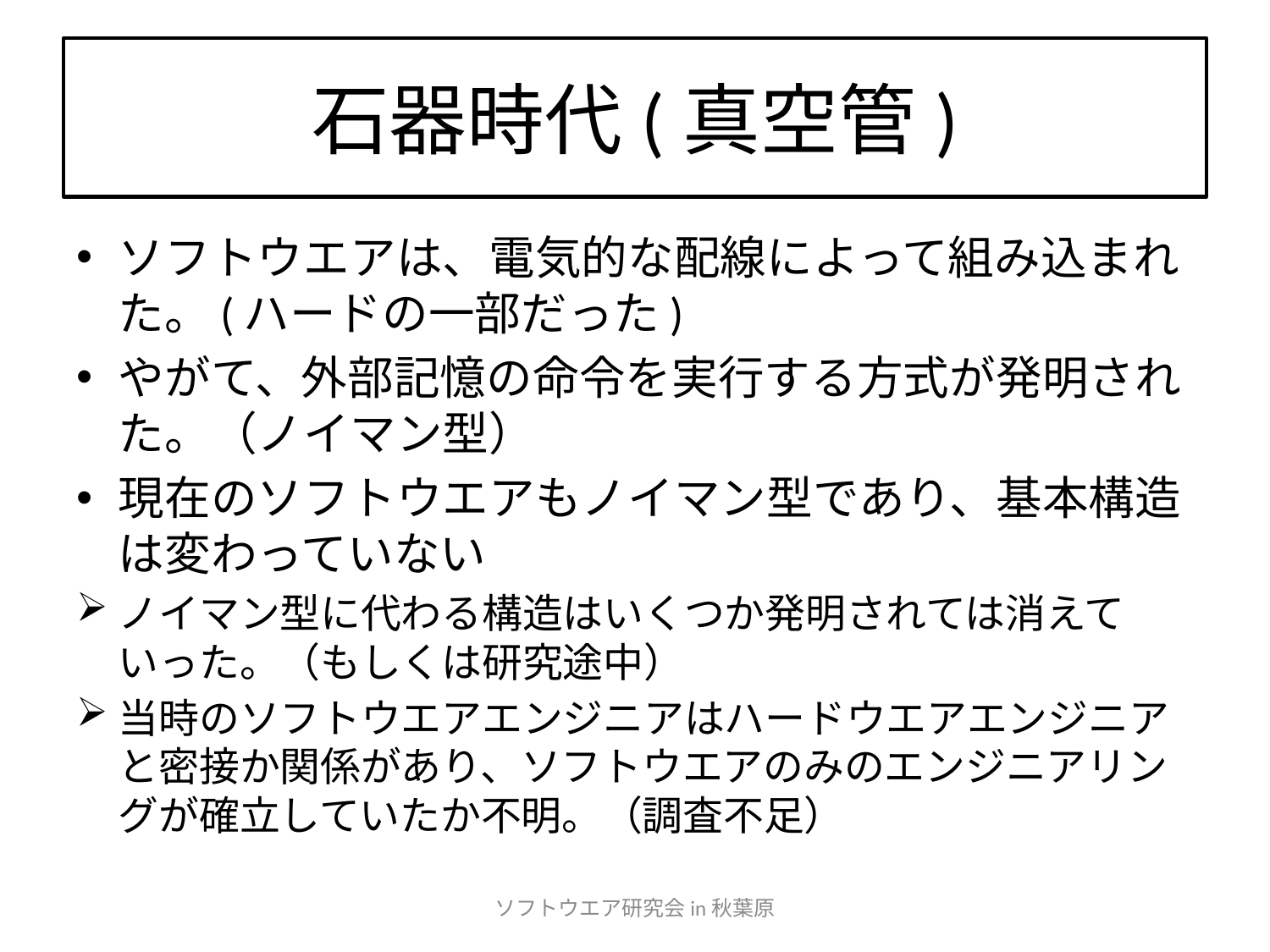

# 石器時代(真空管)
ソフトウエアは、電気的な配線によって組み込まれた。(ハードの一部だった)
やがて、外部記憶の命令を実行する方式が発明された。（ノイマン型）
現在のソフトウエアもノイマン型であり、基本構造は変わっていない
ノイマン型に代わる構造はいくつか発明されては消えていった。（もしくは研究途中）
当時のソフトウエアエンジニアはハードウエアエンジニアと密接か関係があり、ソフトウエアのみのエンジニアリングが確立していたか不明。（調査不足）
ソフトウエア研究会in秋葉原